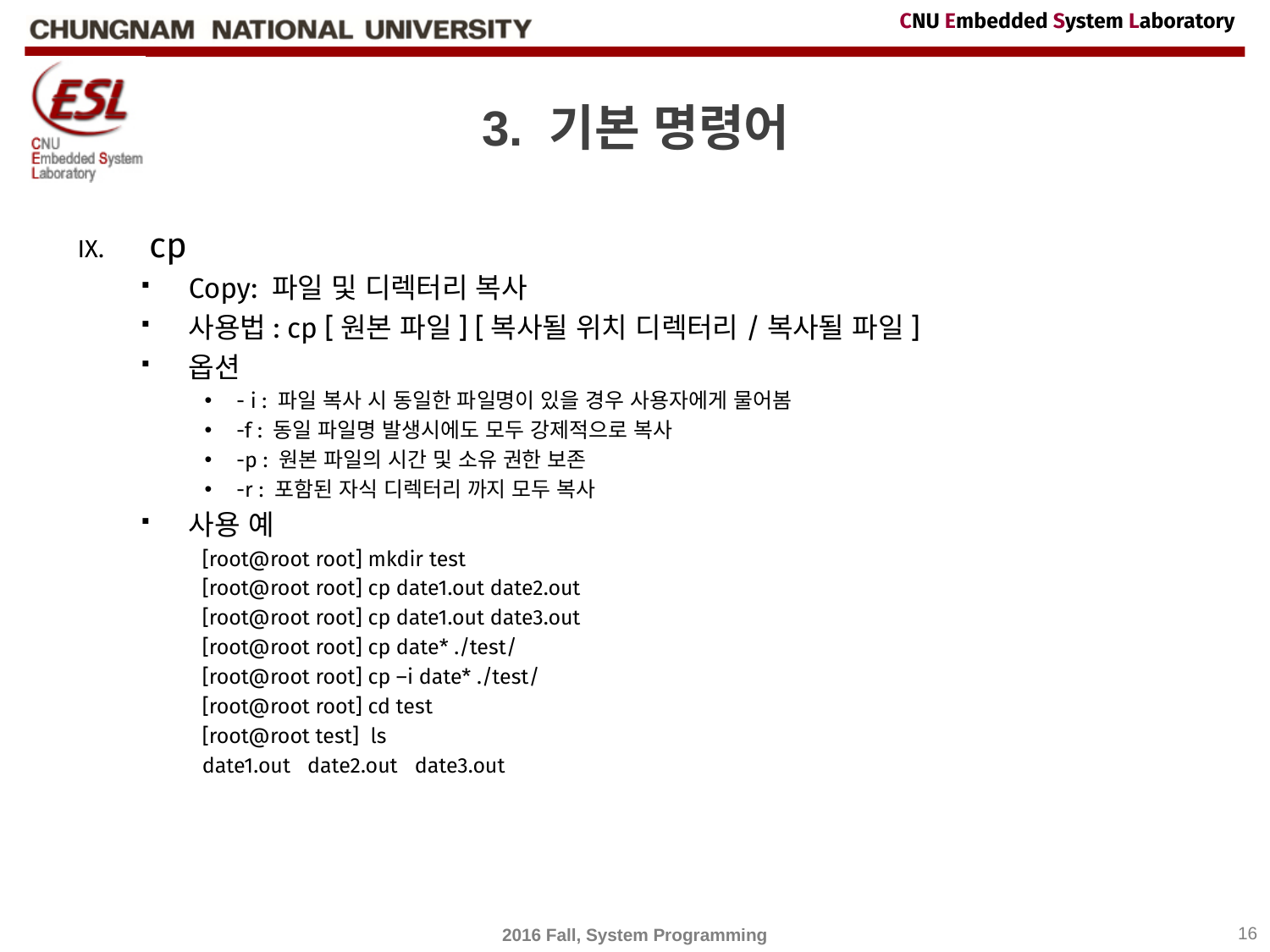

# 3. 기본 명령어
cp
Copy: 파일 및 디렉터리 복사
사용법: cp [원본 파일] [복사될 위치 디렉터리/복사될 파일]
옵션
- i : 파일 복사 시 동일한 파일명이 있을 경우 사용자에게 물어봄
-f : 동일 파일명 발생시에도 모두 강제적으로 복사
-p : 원본 파일의 시간 및 소유 권한 보존
-r : 포함된 자식 디렉터리 까지 모두 복사
사용 예
 [root@root root] mkdir test
 [root@root root] cp date1.out date2.out
 [root@root root] cp date1.out date3.out
 [root@root root] cp date* ./test/
 [root@root root] cp –i date* ./test/
 [root@root root] cd test
 [root@root test]  ls
 date1.out   date2.out   date3.out

2016 Fall, System Programming
16